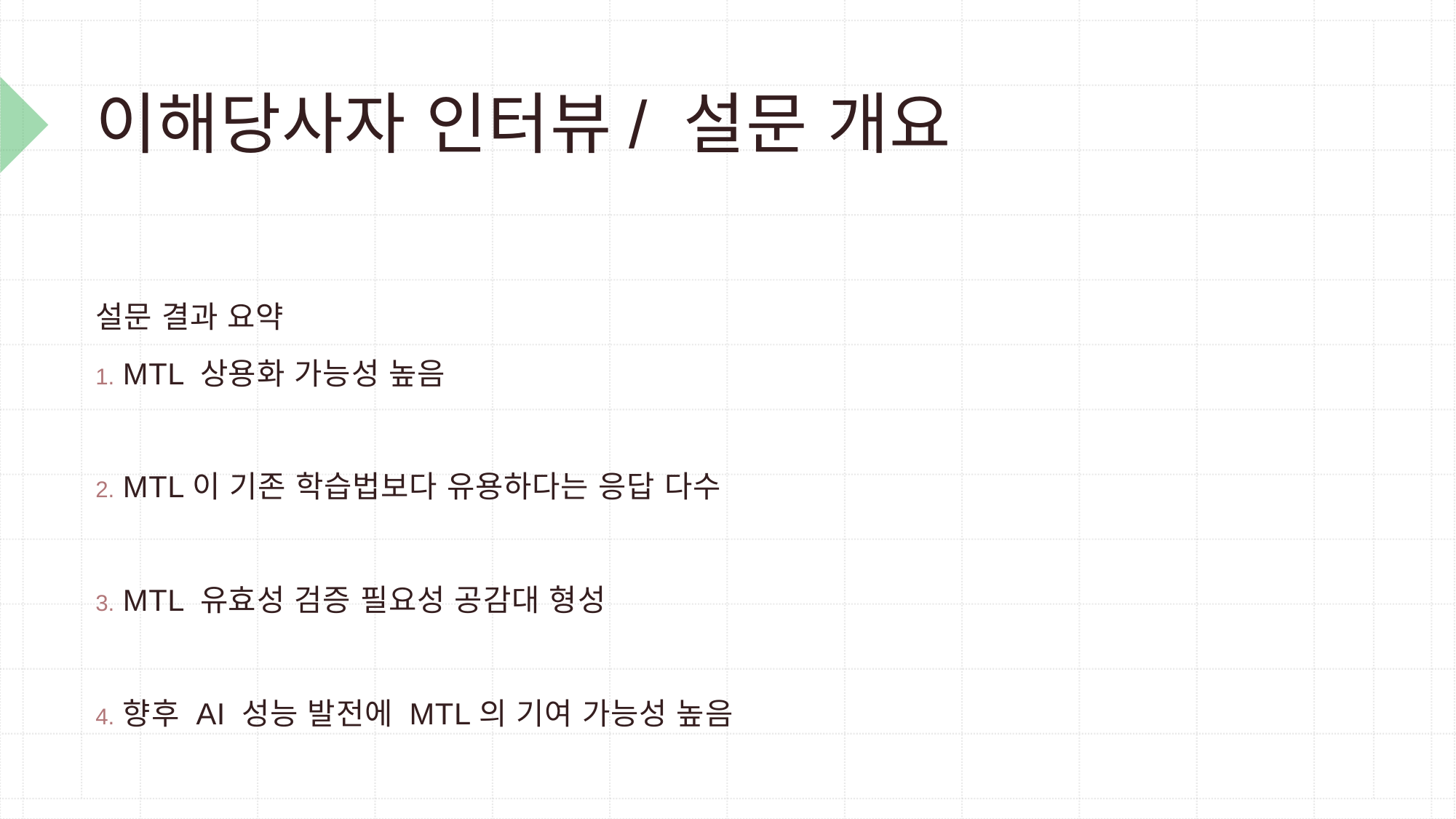

# 이해당사자 인터뷰/ 설문 개요
설문 결과 요약
MTL 상용화 가능성 높음

MTL이 기존 학습법보다 유용하다는 응답 다수

MTL 유효성 검증 필요성 공감대 형성

향후 AI 성능 발전에 MTL의 기여 가능성 높음